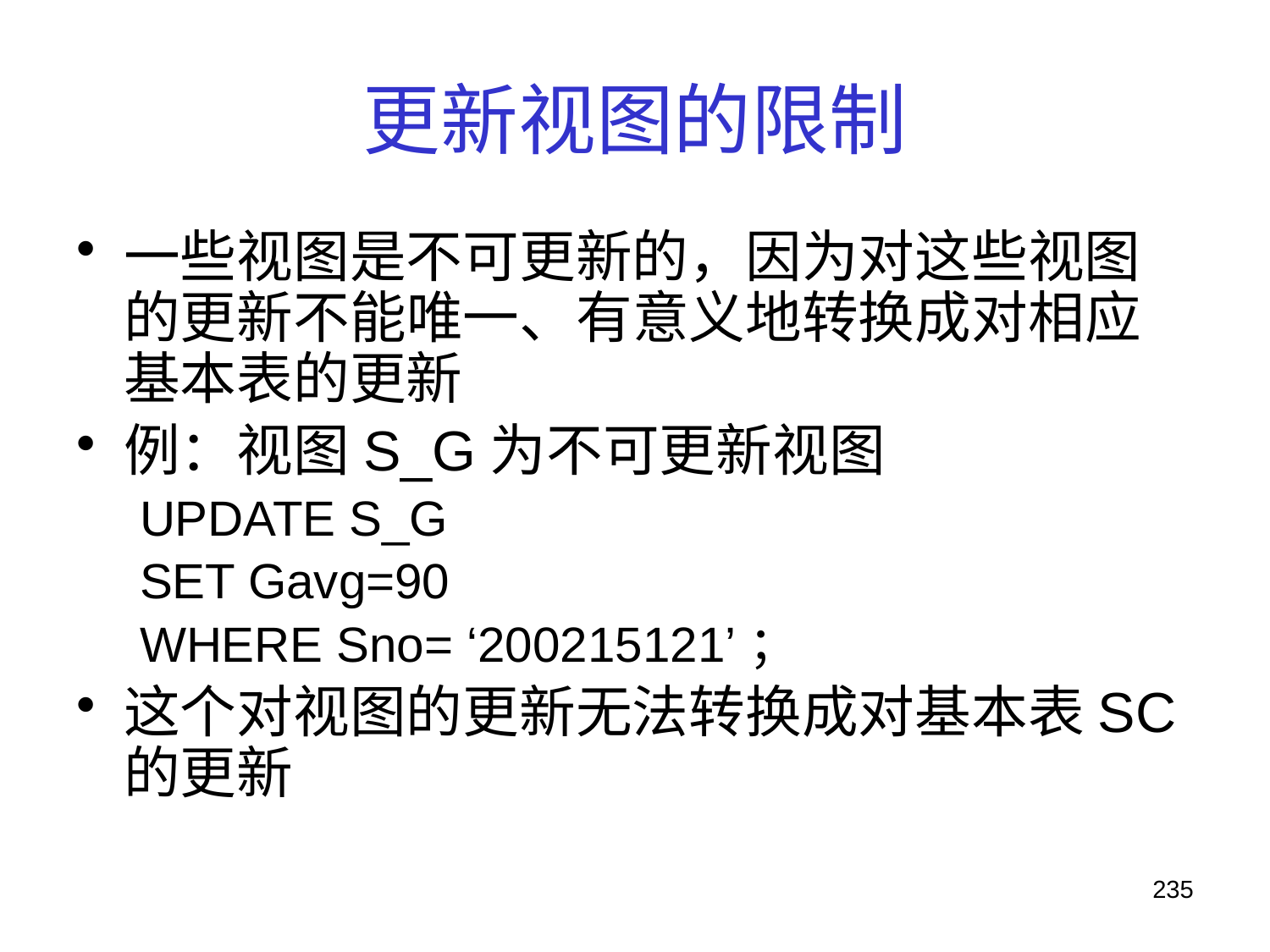

# 更新视图的限制
一些视图是不可更新的，因为对这些视图的更新不能唯一、有意义地转换成对相应基本表的更新
例：视图S_G为不可更新视图
UPDATE S_G
SET Gavg=90
WHERE Sno= ‘200215121’；
这个对视图的更新无法转换成对基本表SC的更新
235